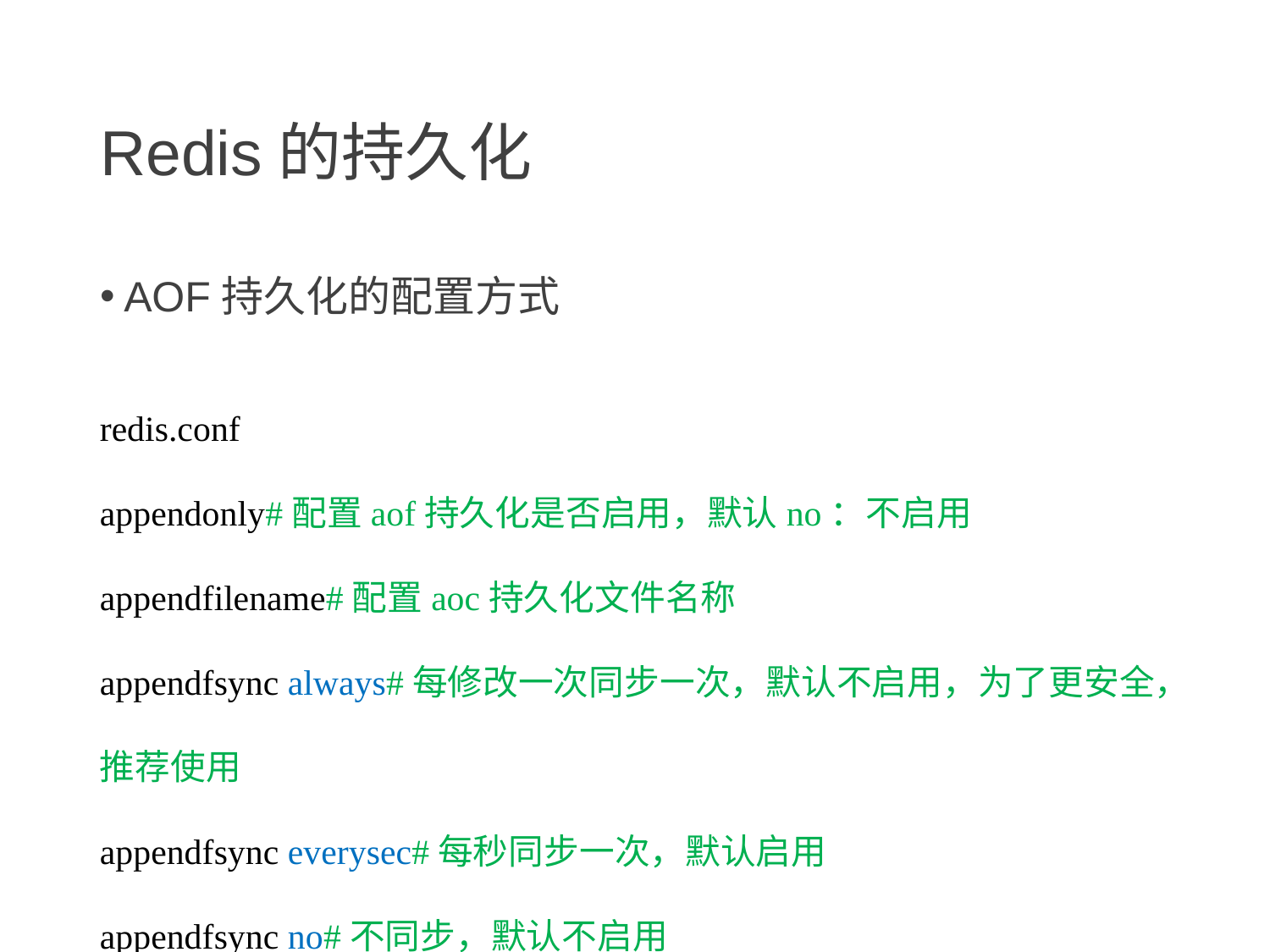

# Redis的持久化
AOF持久化的配置方式
redis.conf
appendonly#配置aof持久化是否启用，默认no：不启用
appendfilename#配置aoc持久化文件名称
appendfsync always#每修改一次同步一次，默认不启用，为了更安全，推荐使用
appendfsync everysec#每秒同步一次，默认启用
appendfsync no#不同步，默认不启用